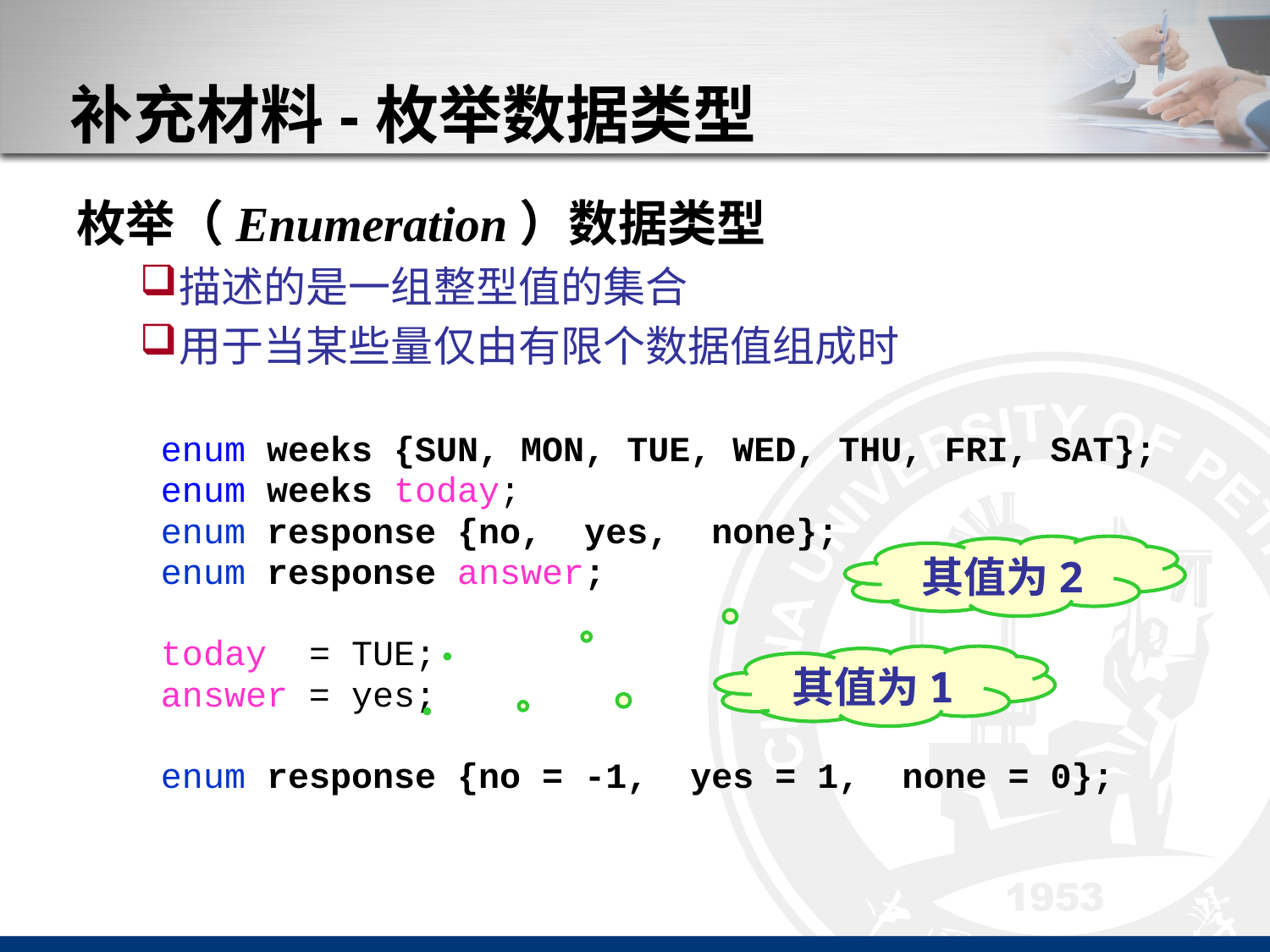

# 补充材料-枚举数据类型
枚举（Enumeration）数据类型
描述的是一组整型值的集合
用于当某些量仅由有限个数据值组成时

    enum weeks {SUN, MON, TUE, WED, THU, FRI, SAT};
    enum weeks today;
    enum response {no,  yes,  none};
    enum response answer;

    today  = TUE;
    answer = yes;

    enum response {no = -1,  yes = 1,  none = 0};

其值为2
其值为1